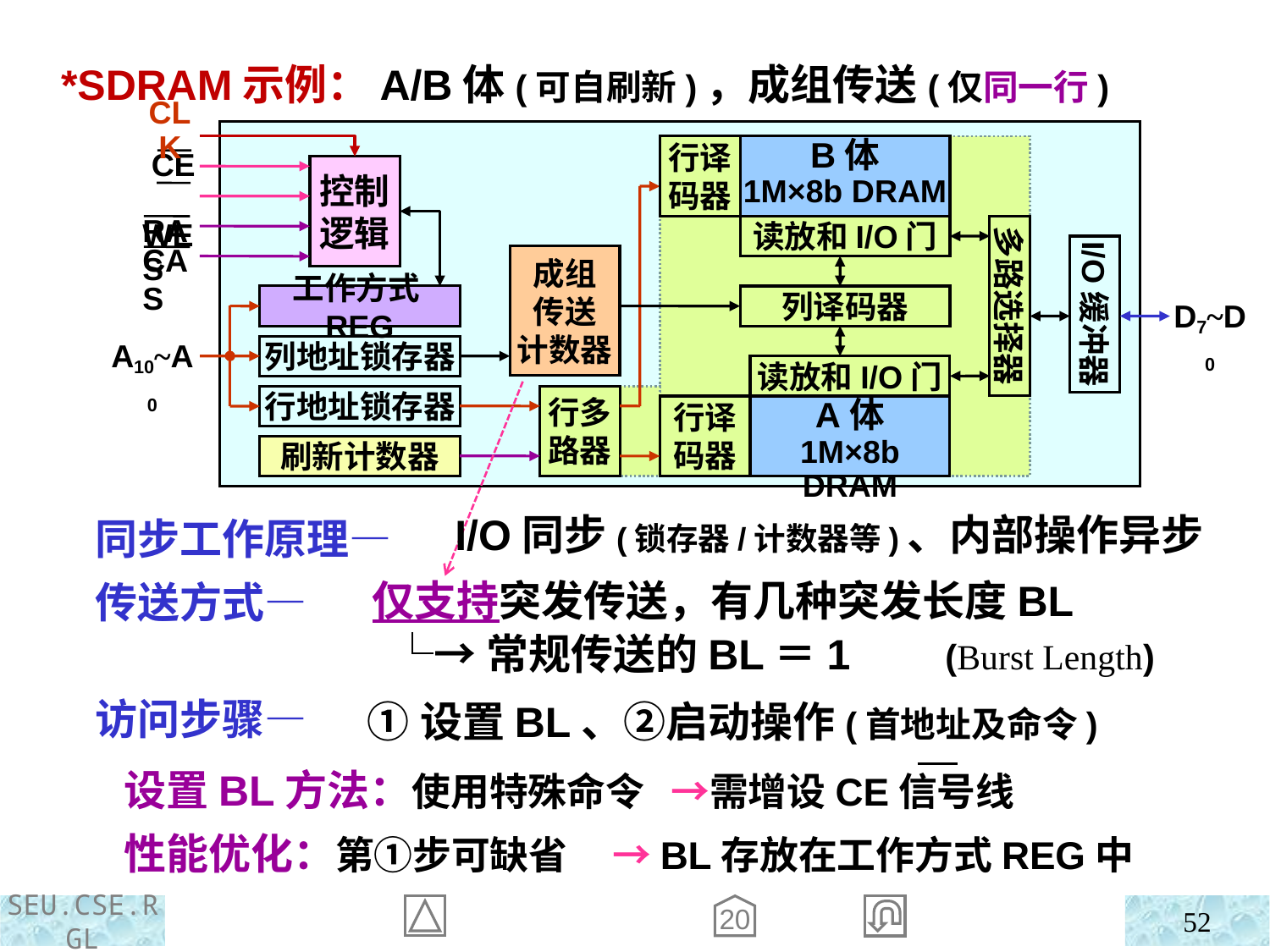

*SDRAM示例：A/B体(可自刷新)，成组传送(仅同一行)

     同步工作原理—
     传送方式—

     访问步骤—
CLK

B体
1M×8b DRAM
行译码器
 CE

控制
逻辑

 WE

RAS
读放和I/O门
多路选择器

I/O缓冲器
CAS
成组
传送
计数器

工作方式REG
列译码器
D7~D0

A10~A0
列地址锁存器

读放和I/O门

行地址锁存器
行多路器
行译码器
A体
1M×8b DRAM

刷新计数器

I/O同步(锁存器/计数器等)、内部操作异步
仅支持突发传送，有几种突发长度BL
  └→常规传送的BL＝1        (Burst Length)
①设置BL、②启动操作(首地址及命令)
        设置BL方法：使用特殊命令   →需增设CE信号线
        性能优化：第①步可缺省     →BL存放在工作方式REG中
20

52